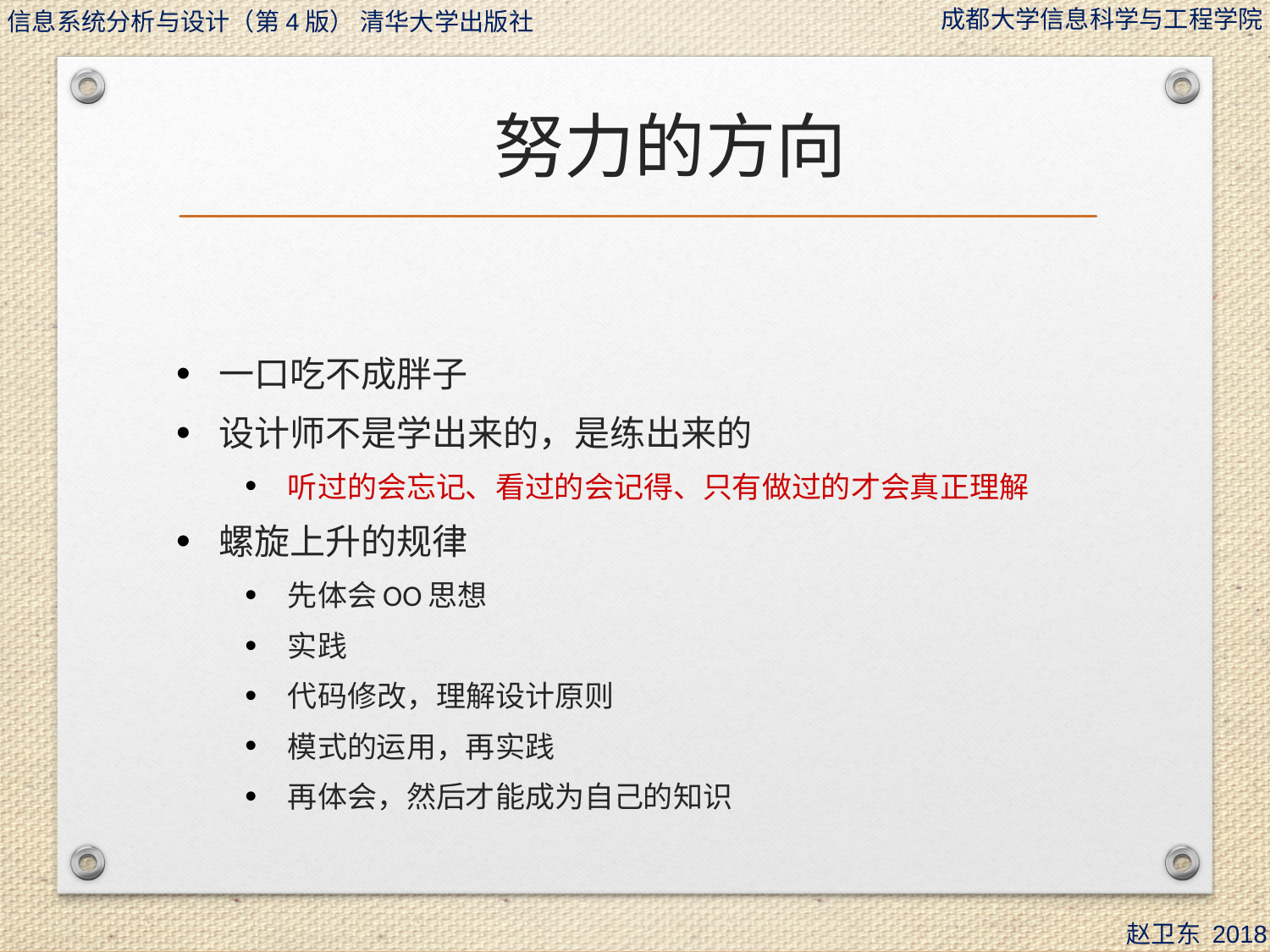

# 努力的方向
一口吃不成胖子
设计师不是学出来的，是练出来的
听过的会忘记、看过的会记得、只有做过的才会真正理解
螺旋上升的规律
先体会OO思想
实践
代码修改，理解设计原则
模式的运用，再实践
再体会，然后才能成为自己的知识